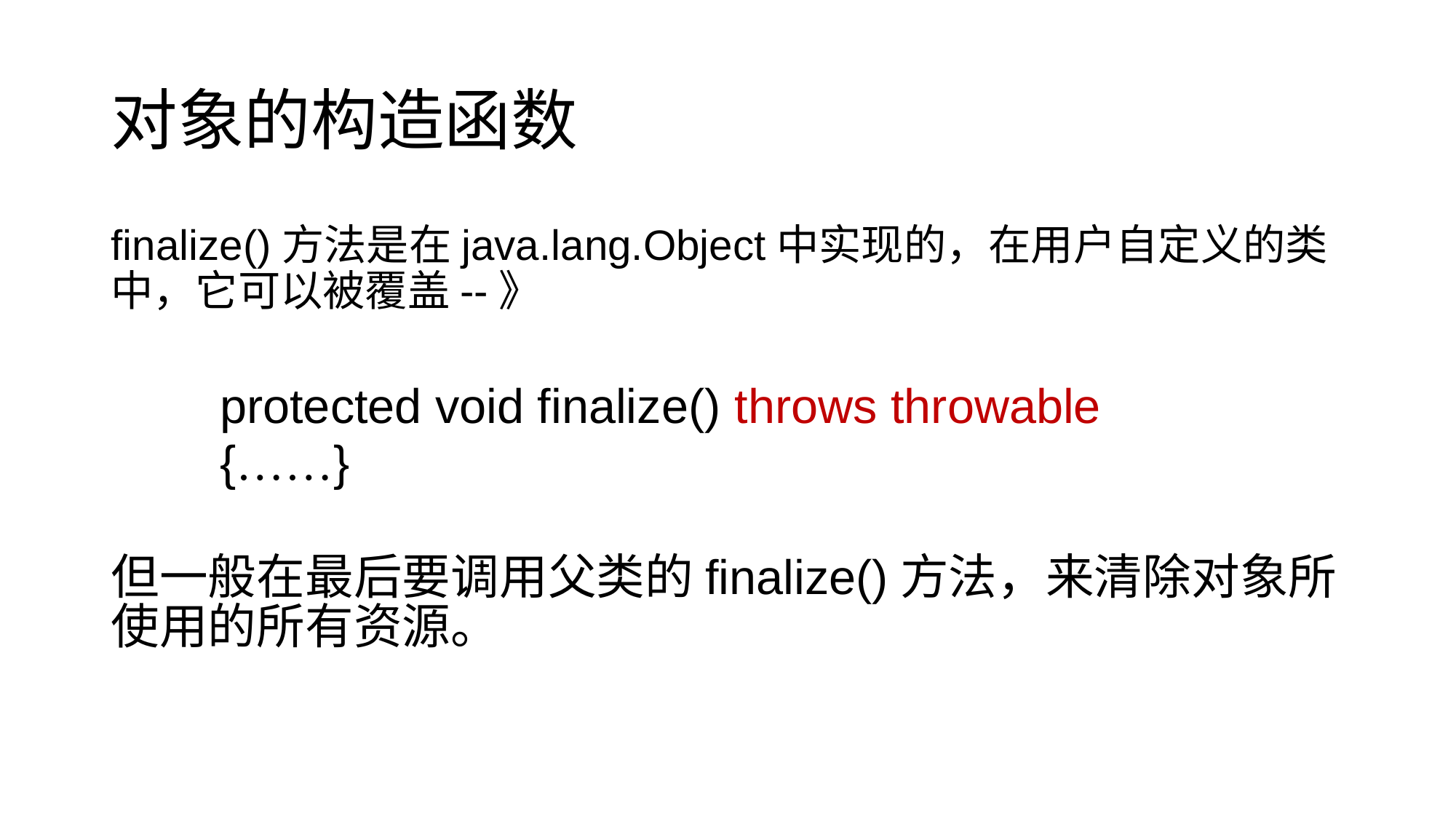

# 对象的构造函数
finalize()方法是在java.lang.Object中实现的，在用户自定义的类中，它可以被覆盖--》

protected void finalize() throws throwable
{……}

但一般在最后要调用父类的finalize()方法，来清除对象所使用的所有资源。